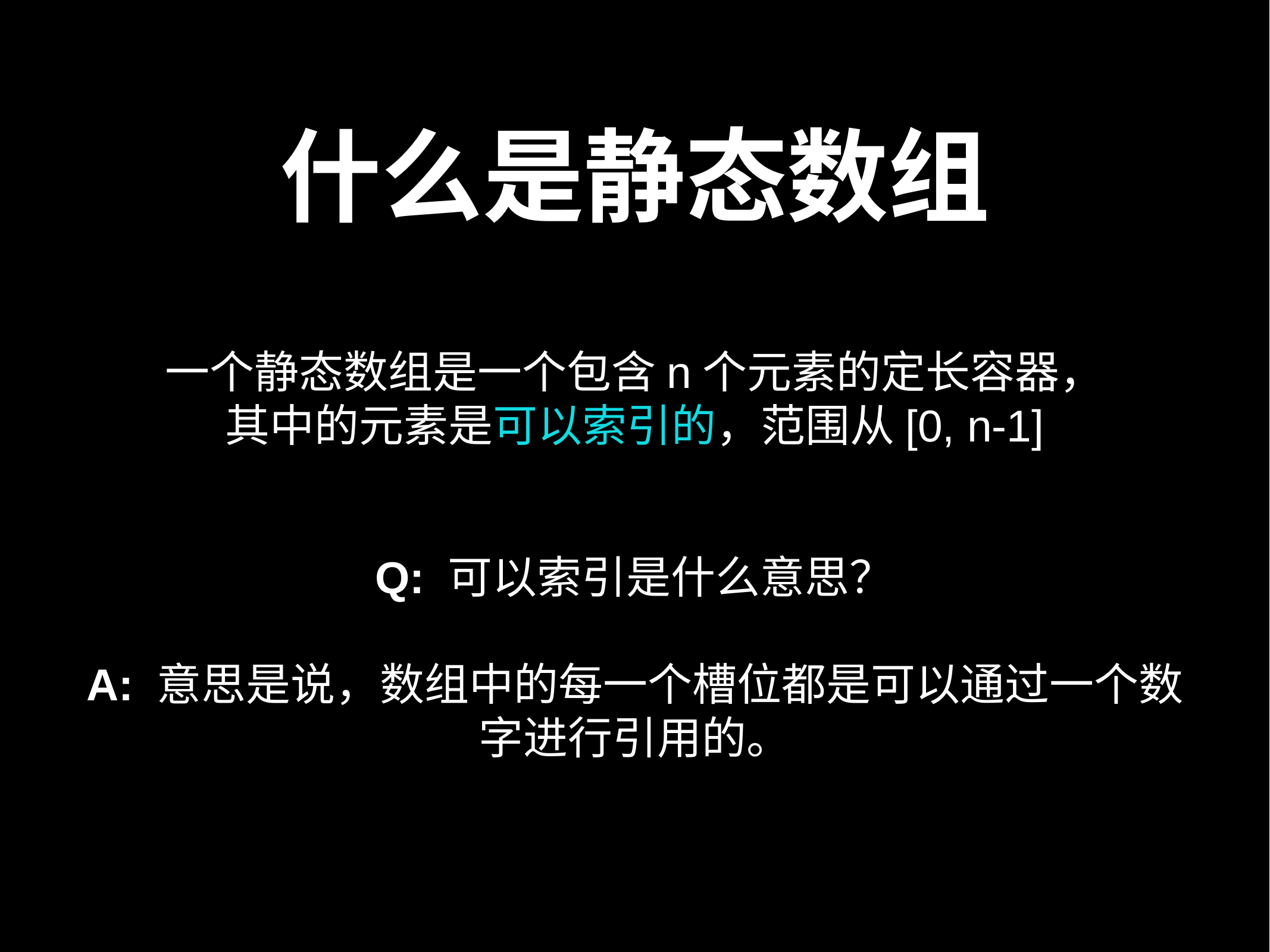

# 什么是静态数组
一个静态数组是一个包含n个元素的定长容器，其中的元素是可以索引的，范围从[0, n-1]
Q: 可以索引是什么意思？

A: 意思是说，数组中的每一个槽位都是可以通过一个数字进行引用的。